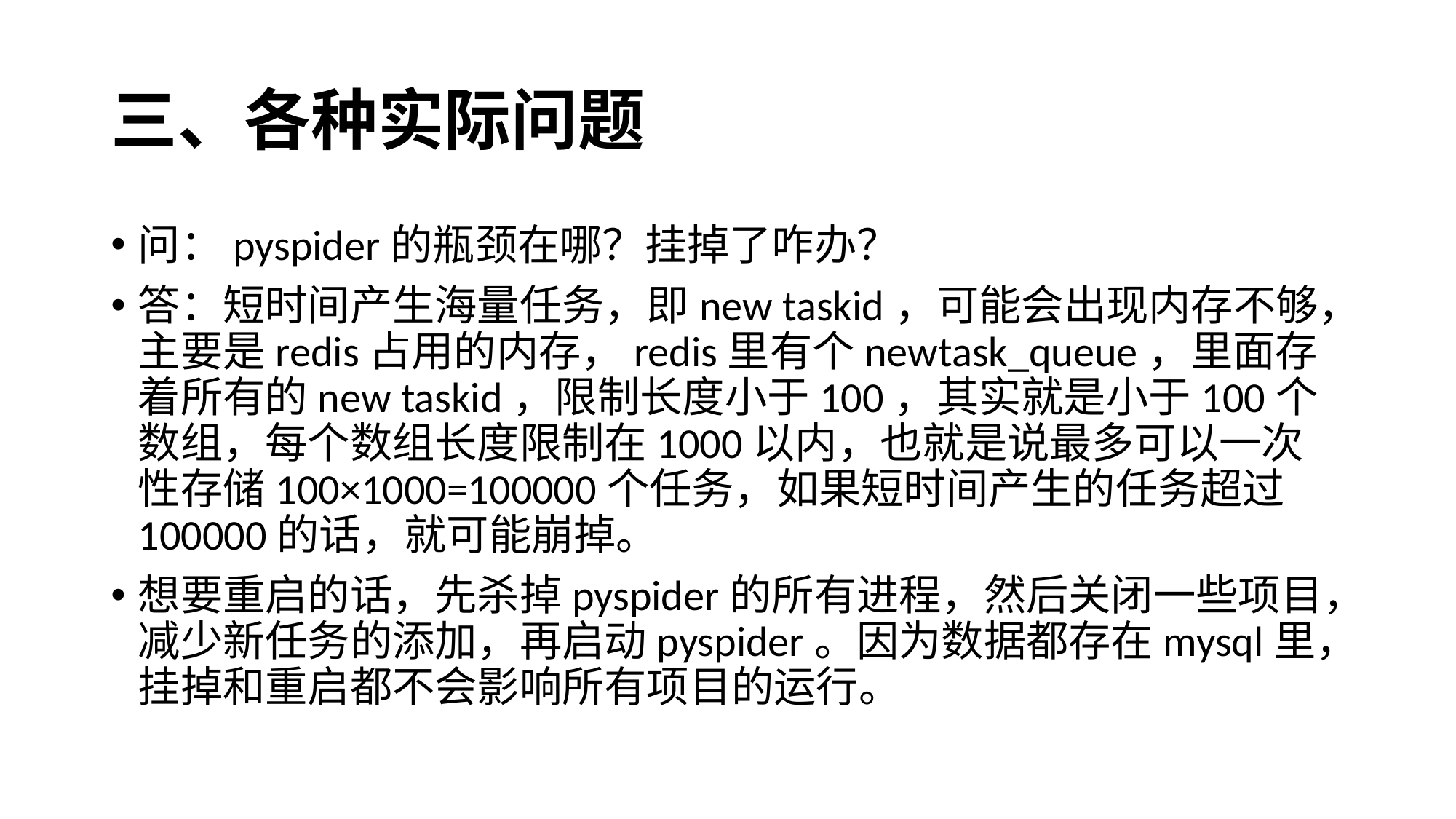

# 三、各种实际问题
问：pyspider的瓶颈在哪？挂掉了咋办？
答：短时间产生海量任务，即new taskid，可能会出现内存不够，主要是redis占用的内存，redis里有个newtask_queue，里面存着所有的new taskid，限制长度小于100，其实就是小于100个数组，每个数组长度限制在1000以内，也就是说最多可以一次性存储100×1000=100000个任务，如果短时间产生的任务超过100000的话，就可能崩掉。
想要重启的话，先杀掉pyspider的所有进程，然后关闭一些项目，减少新任务的添加，再启动pyspider。因为数据都存在mysql里，挂掉和重启都不会影响所有项目的运行。